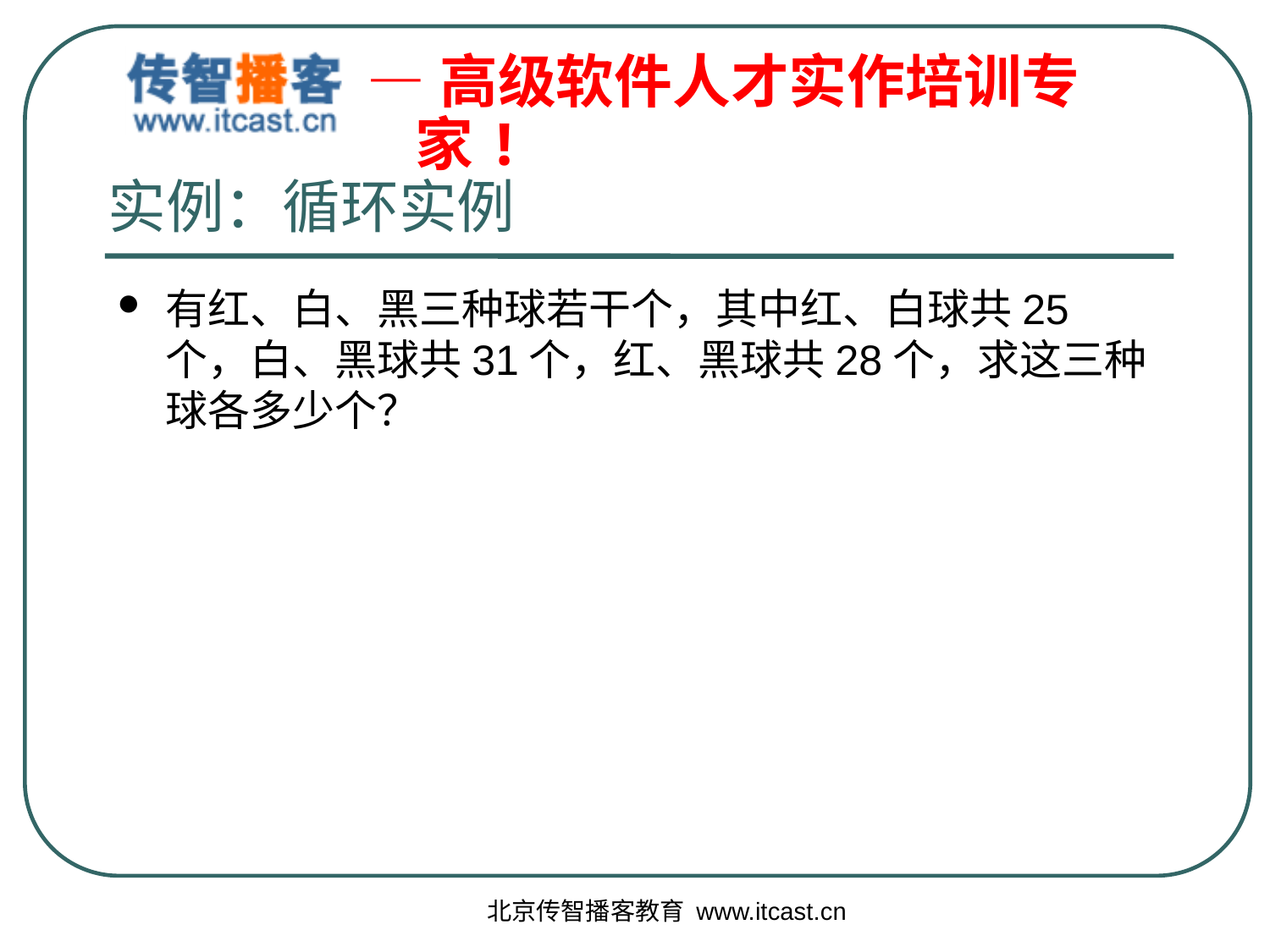

# 实例：循环实例
有红、白、黑三种球若干个，其中红、白球共25个，白、黑球共31个，红、黑球共28个，求这三种球各多少个？